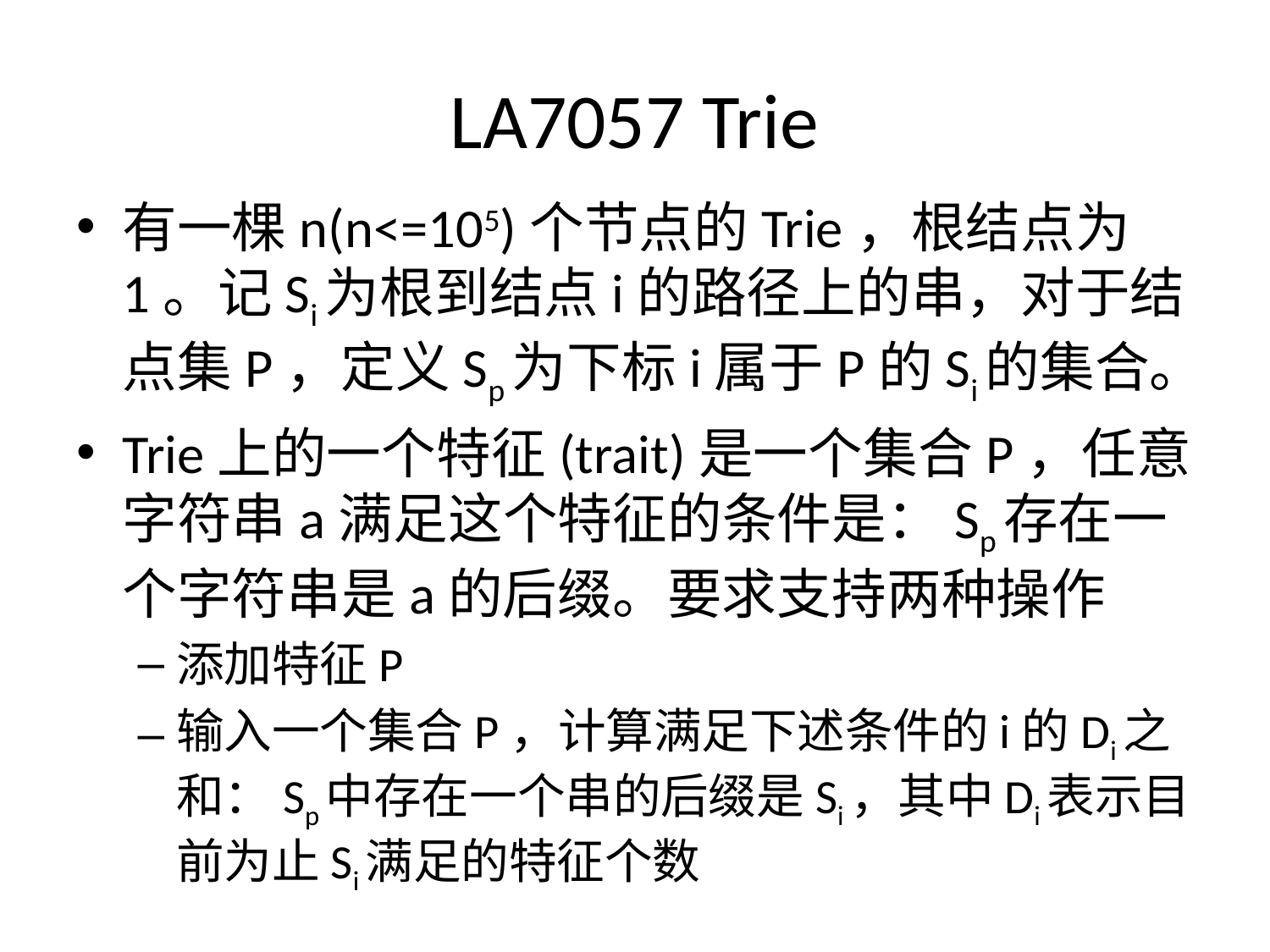

# LA7057 Trie
有一棵n(n<=105)个节点的Trie，根结点为1。记Si为根到结点i的路径上的串，对于结点集P，定义Sp为下标i属于P的Si的集合。
Trie上的一个特征(trait)是一个集合P，任意字符串a满足这个特征的条件是：Sp存在一个字符串是a的后缀。要求支持两种操作
添加特征P
输入一个集合P，计算满足下述条件的i的Di之和：Sp中存在一个串的后缀是Si，其中Di表示目前为止Si满足的特征个数